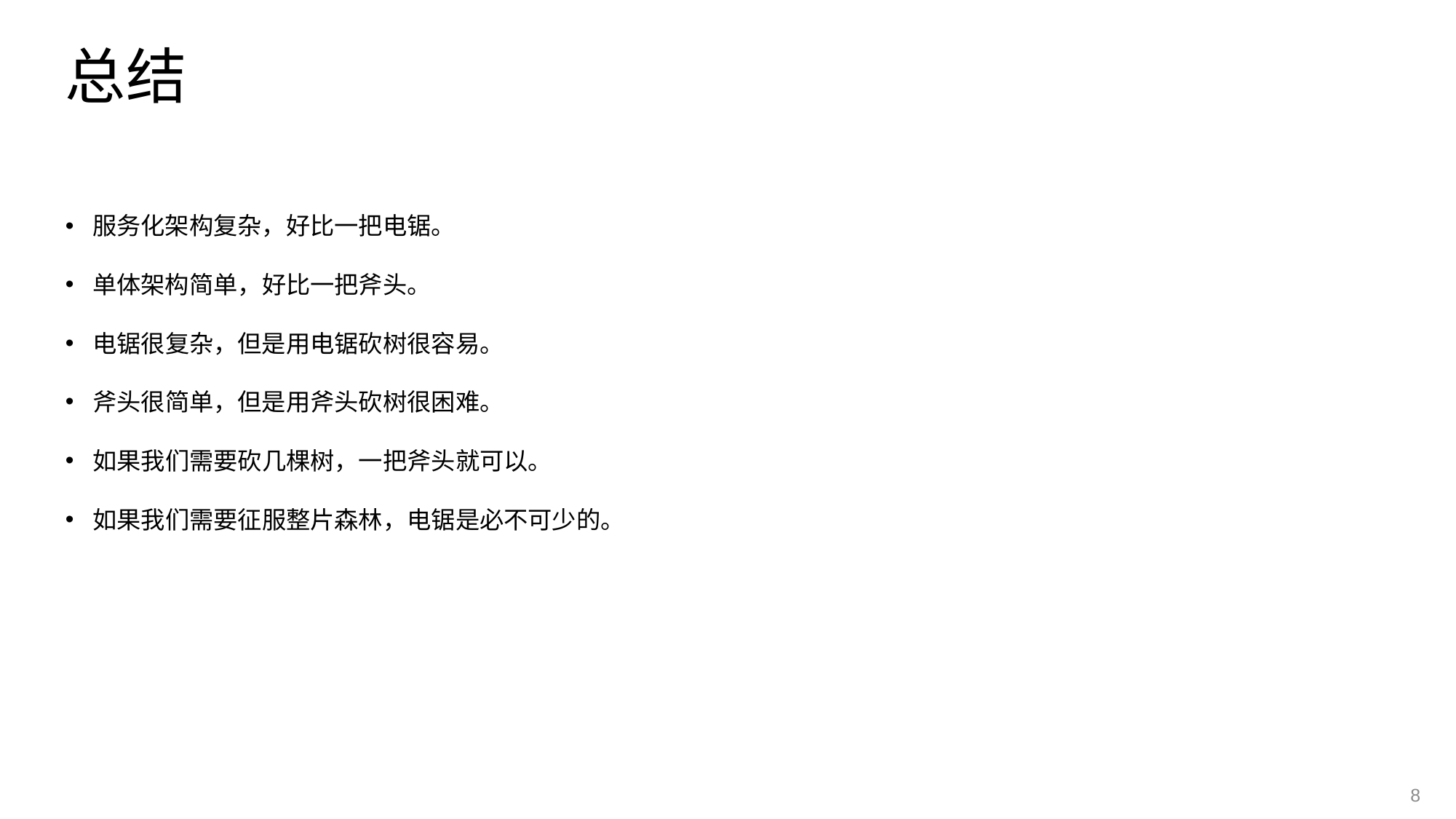

总结
服务化架构复杂，好比一把电锯。
单体架构简单，好比一把斧头。
电锯很复杂，但是用电锯砍树很容易。
斧头很简单，但是用斧头砍树很困难。
如果我们需要砍几棵树，一把斧头就可以。
如果我们需要征服整片森林，电锯是必不可少的。

8